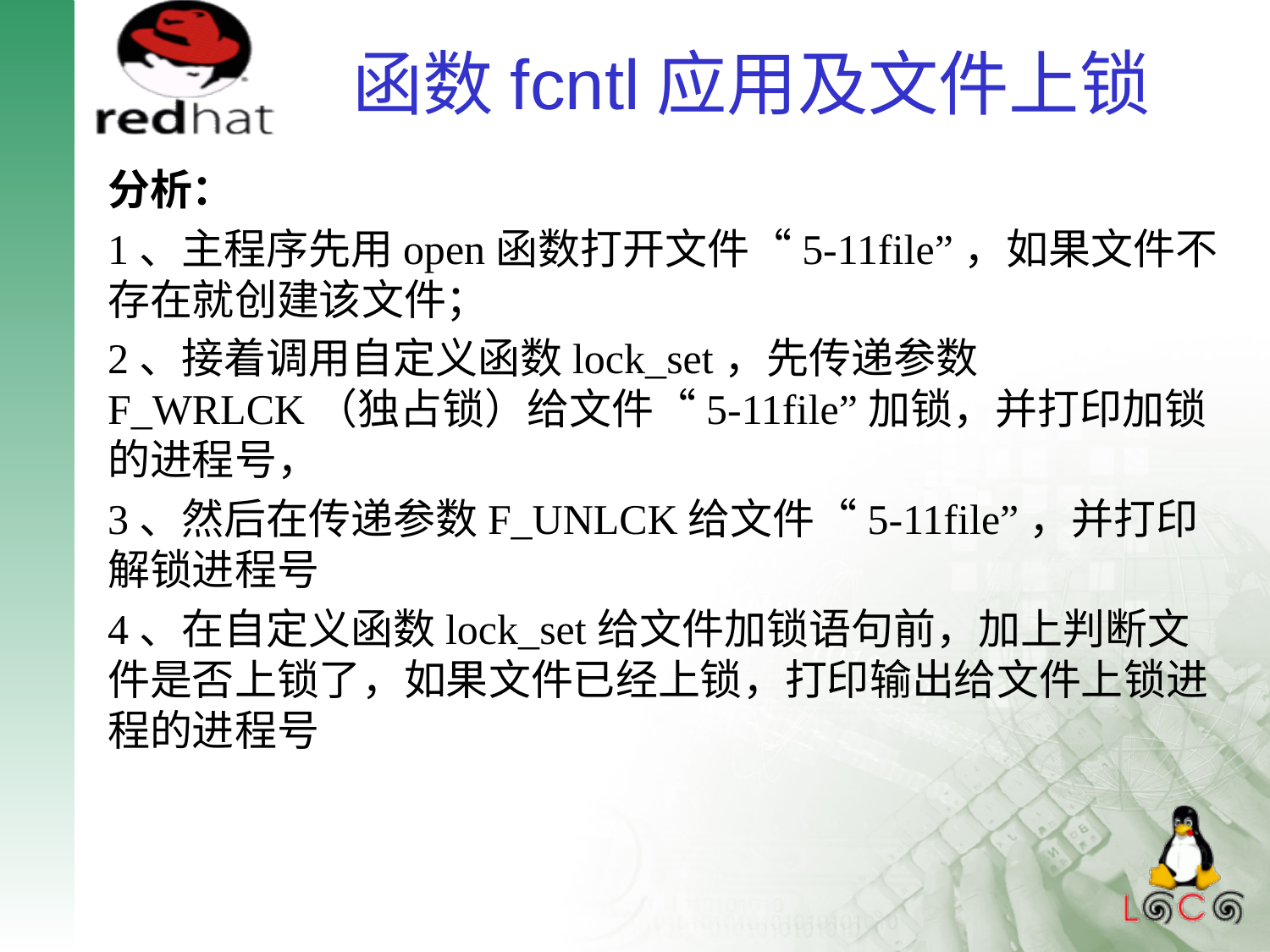

# 函数fcntl应用及文件上锁
分析：
1、主程序先用open函数打开文件“5-11file”，如果文件不存在就创建该文件；
2、接着调用自定义函数lock_set，先传递参数F_WRLCK（独占锁）给文件“5-11file”加锁，并打印加锁的进程号，
3、然后在传递参数F_UNLCK给文件“5-11file”，并打印解锁进程号
4、在自定义函数lock_set给文件加锁语句前，加上判断文件是否上锁了，如果文件已经上锁，打印输出给文件上锁进程的进程号